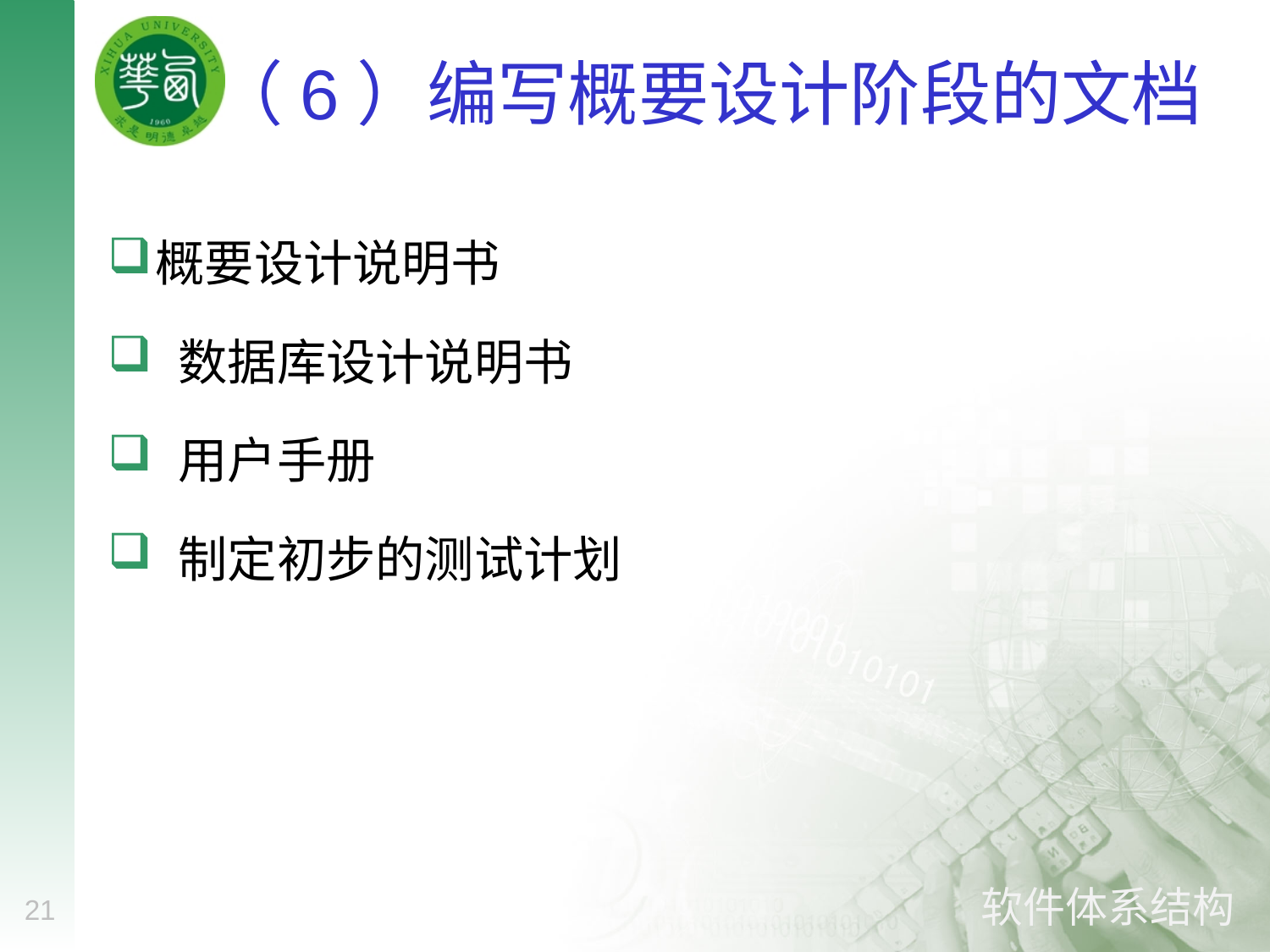

# （6）编写概要设计阶段的文档
概要设计说明书
 数据库设计说明书
 用户手册
 制定初步的测试计划
21